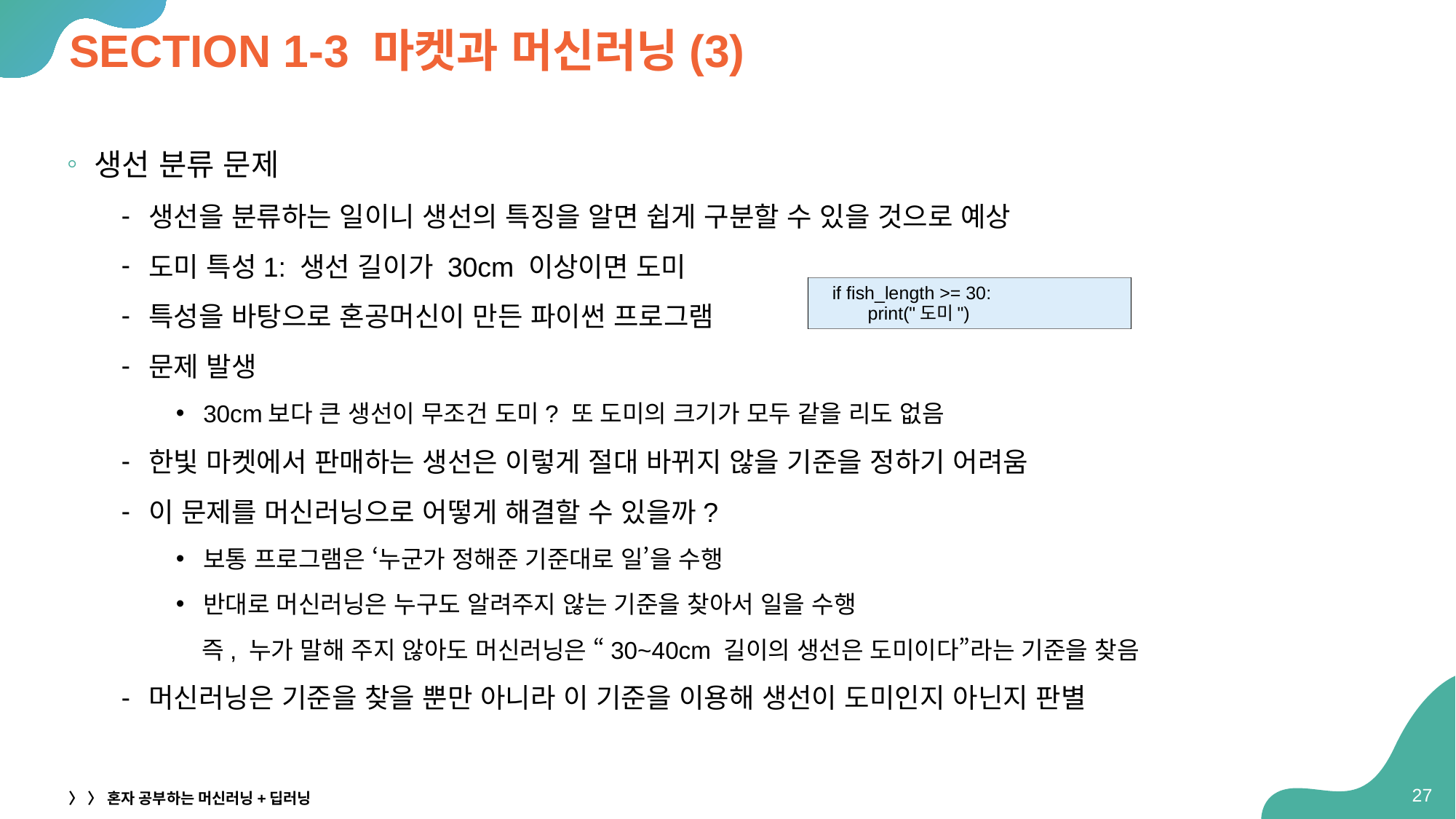

# SECTION 1-3 마켓과 머신러닝(3)
생선 분류 문제
생선을 분류하는 일이니 생선의 특징을 알면 쉽게 구분할 수 있을 것으로 예상
도미 특성1: 생선 길이가 30cm 이상이면 도미
특성을 바탕으로 혼공머신이 만든 파이썬 프로그램
문제 발생
30cm보다 큰 생선이 무조건 도미? 또 도미의 크기가 모두 같을 리도 없음
한빛 마켓에서 판매하는 생선은 이렇게 절대 바뀌지 않을 기준을 정하기 어려움
이 문제를 머신러닝으로 어떻게 해결할 수 있을까?
보통 프로그램은 ‘누군가 정해준 기준대로 일’을 수행
반대로 머신러닝은 누구도 알려주지 않는 기준을 찾아서 일을 수행
   즉, 누가 말해 주지 않아도 머신러닝은 “30~40cm 길이의 생선은 도미이다”라는 기준을 찾음
머신러닝은 기준을 찾을 뿐만 아니라 이 기준을 이용해 생선이 도미인지 아닌지 판별
| if fish\_length >= 30: print("도미") |
| --- |
27
〉 〉 혼자 공부하는 머신러닝+딥러닝